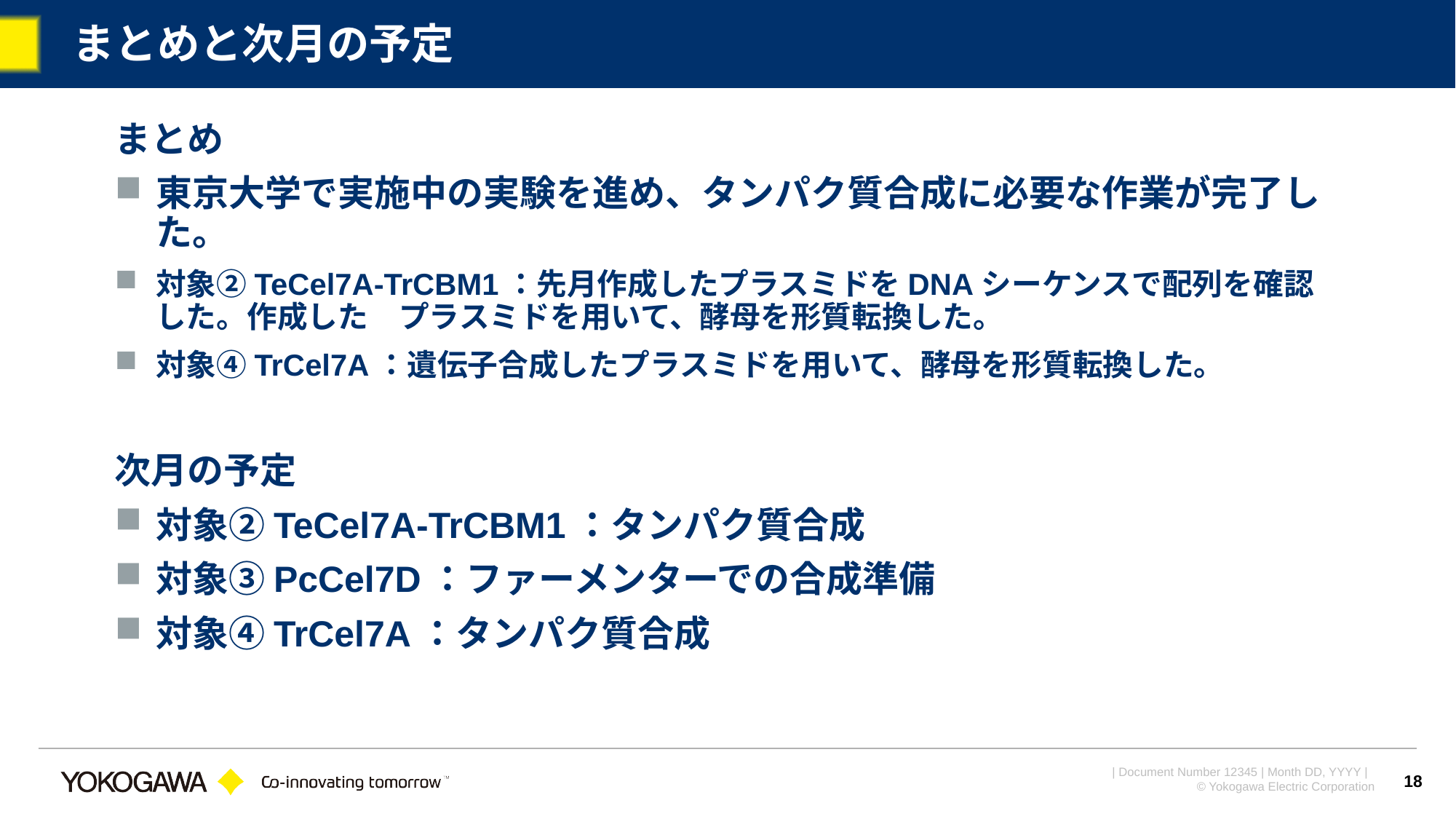

# まとめと次月の予定
まとめ
東京大学で実施中の実験を進め、タンパク質合成に必要な作業が完了した。
対象②TeCel7A-TrCBM1：先月作成したプラスミドをDNAシーケンスで配列を確認した。作成した　プラスミドを用いて、酵母を形質転換した。
対象④TrCel7A：遺伝子合成したプラスミドを用いて、酵母を形質転換した。

次月の予定
対象②TeCel7A-TrCBM1：タンパク質合成
対象③PcCel7D：ファーメンターでの合成準備
対象④TrCel7A：タンパク質合成
18